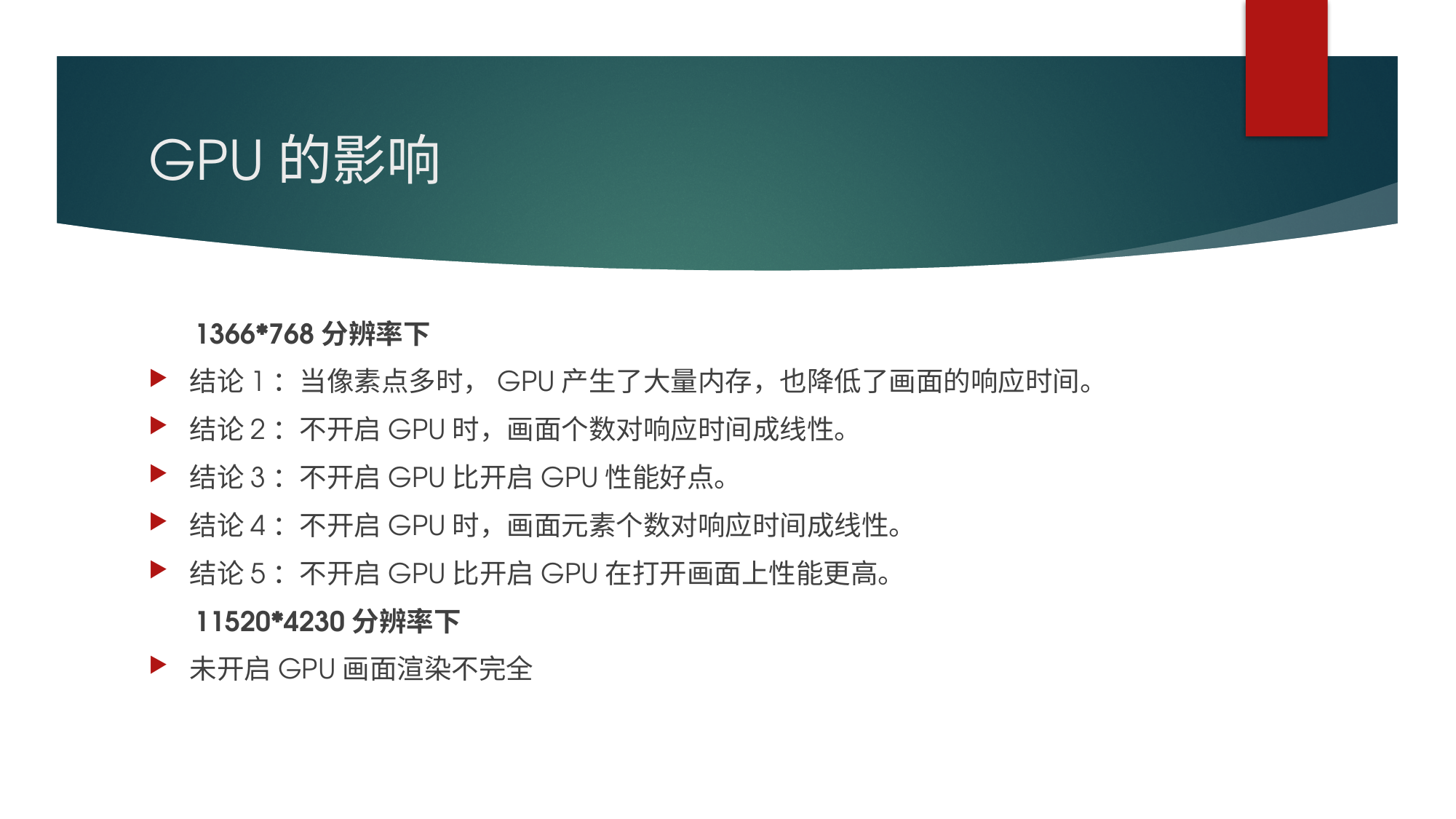

# GPU的影响
      1366*768分辨率下
结论1：当像素点多时，GPU产生了大量内存，也降低了画面的响应时间。
结论2：不开启GPU时，画面个数对响应时间成线性。
结论3：不开启GPU比开启GPU性能好点。
结论4：不开启GPU时，画面元素个数对响应时间成线性。
结论5：不开启GPU比开启GPU在打开画面上性能更高。
      11520*4230分辨率下
未开启GPU画面渲染不完全